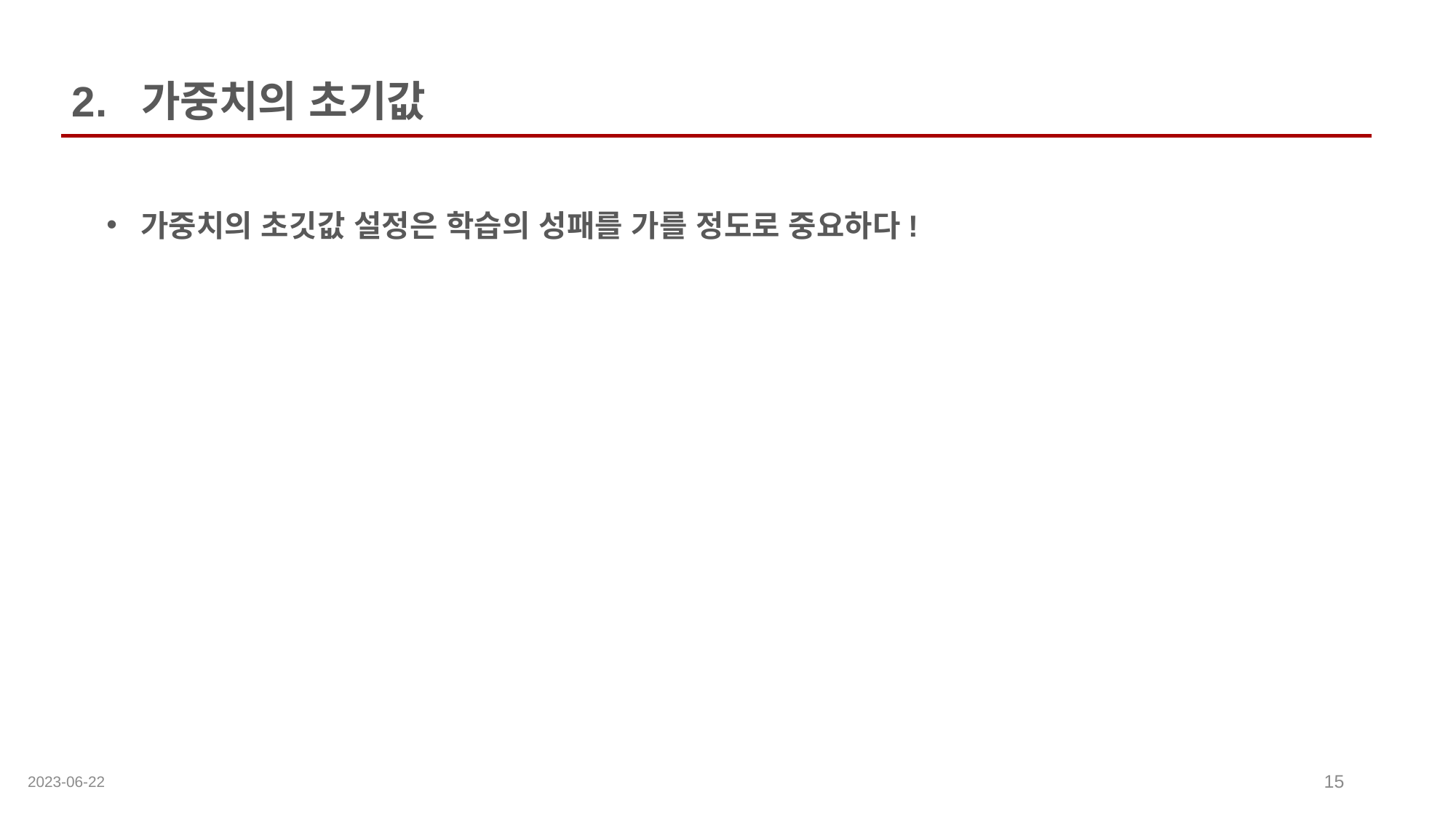

2.  가중치의 초기값
가중치의 초깃값 설정은 학습의 성패를 가를 정도로 중요하다!

2023-06-22
15